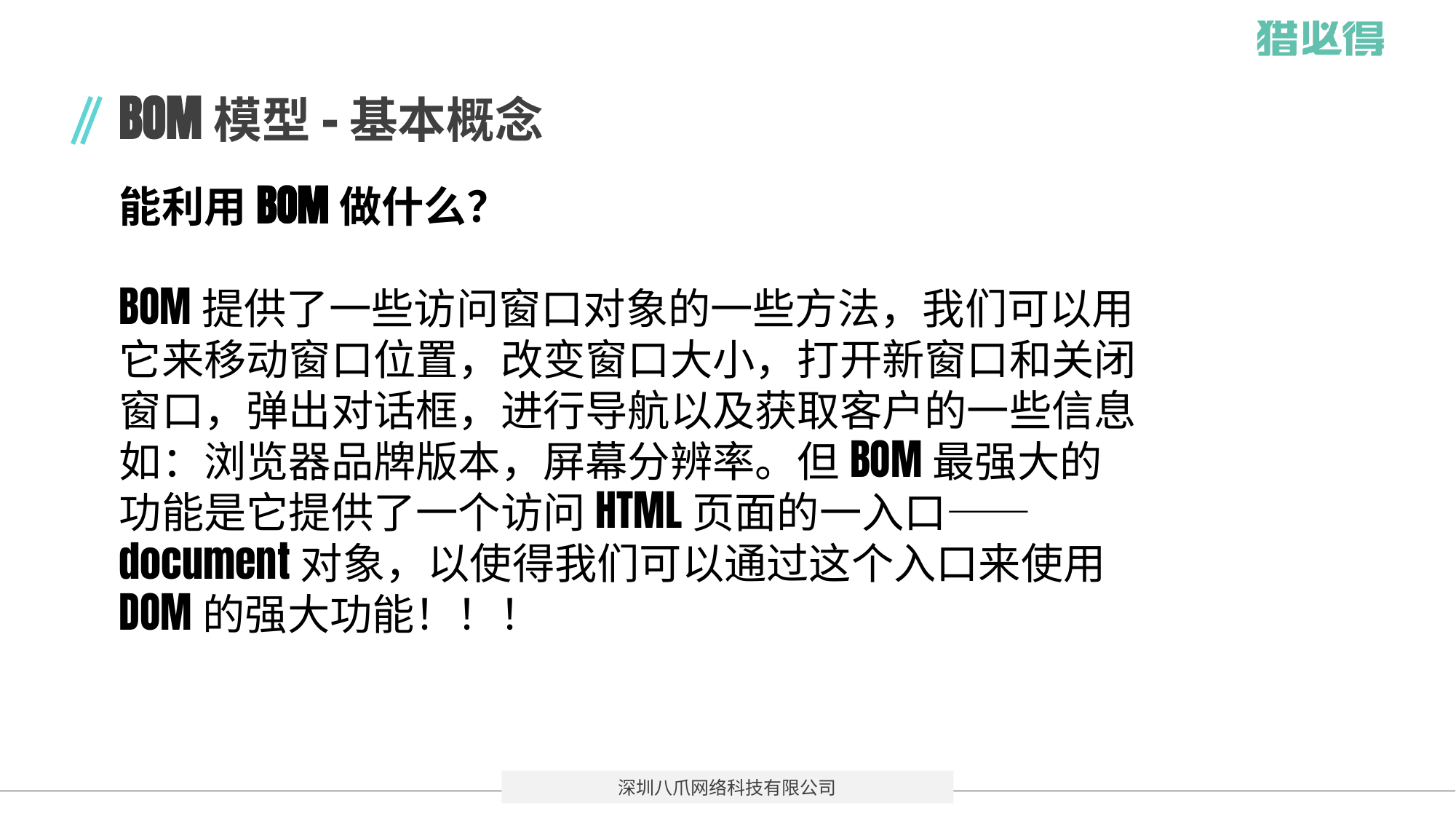

# BOM模型-基本概念
能利用BOM做什么？

BOM提供了一些访问窗口对象的一些方法，我们可以用它来移动窗口位置，改变窗口大小，打开新窗口和关闭窗口，弹出对话框，进行导航以及获取客户的一些信息如：浏览器品牌版本，屏幕分辨率。但BOM最强大的功能是它提供了一个访问HTML页面的一入口——document对象，以使得我们可以通过这个入口来使用DOM的强大功能！！！